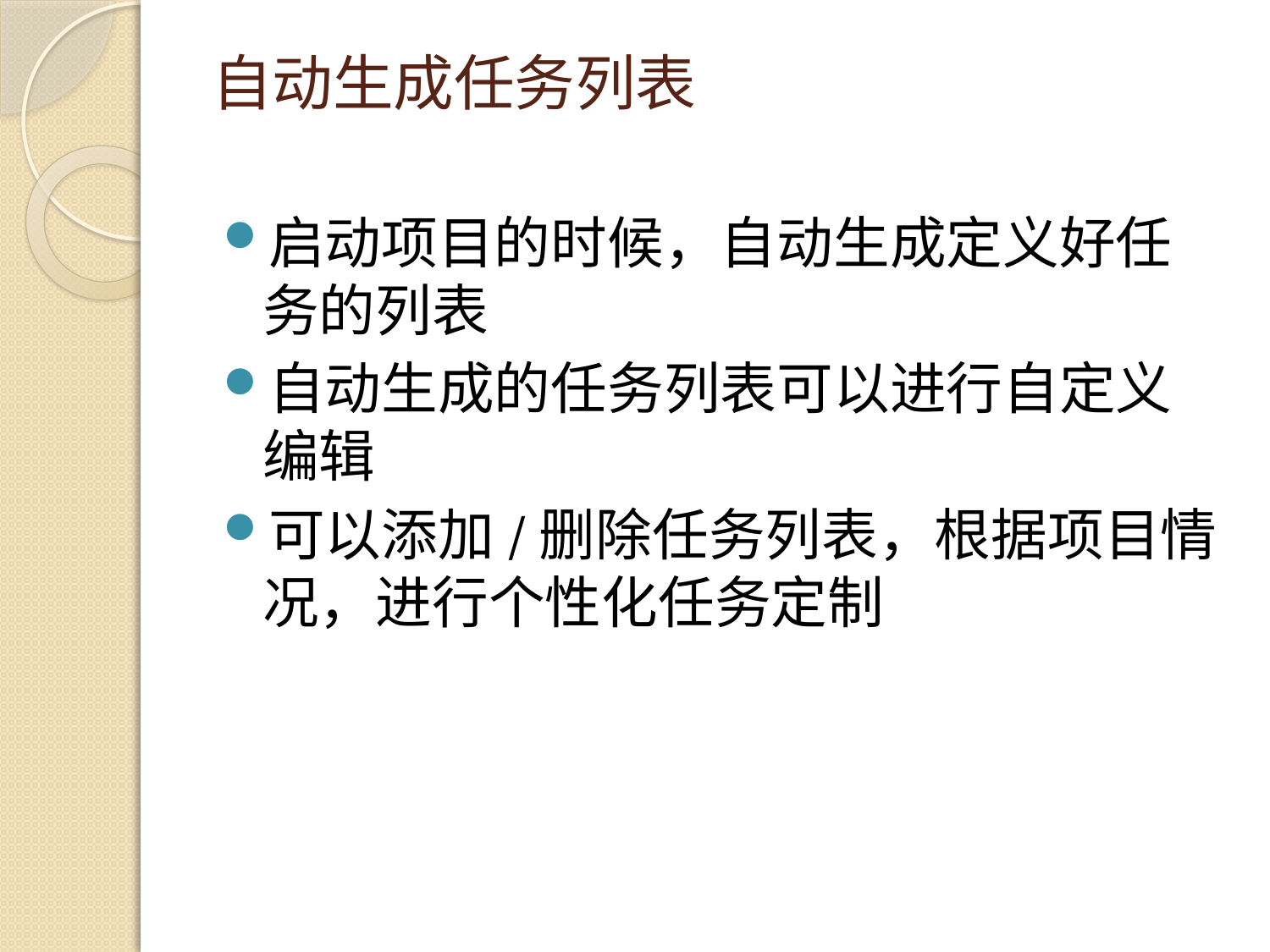

# 自动生成任务列表
启动项目的时候，自动生成定义好任务的列表
自动生成的任务列表可以进行自定义编辑
可以添加/删除任务列表，根据项目情况，进行个性化任务定制